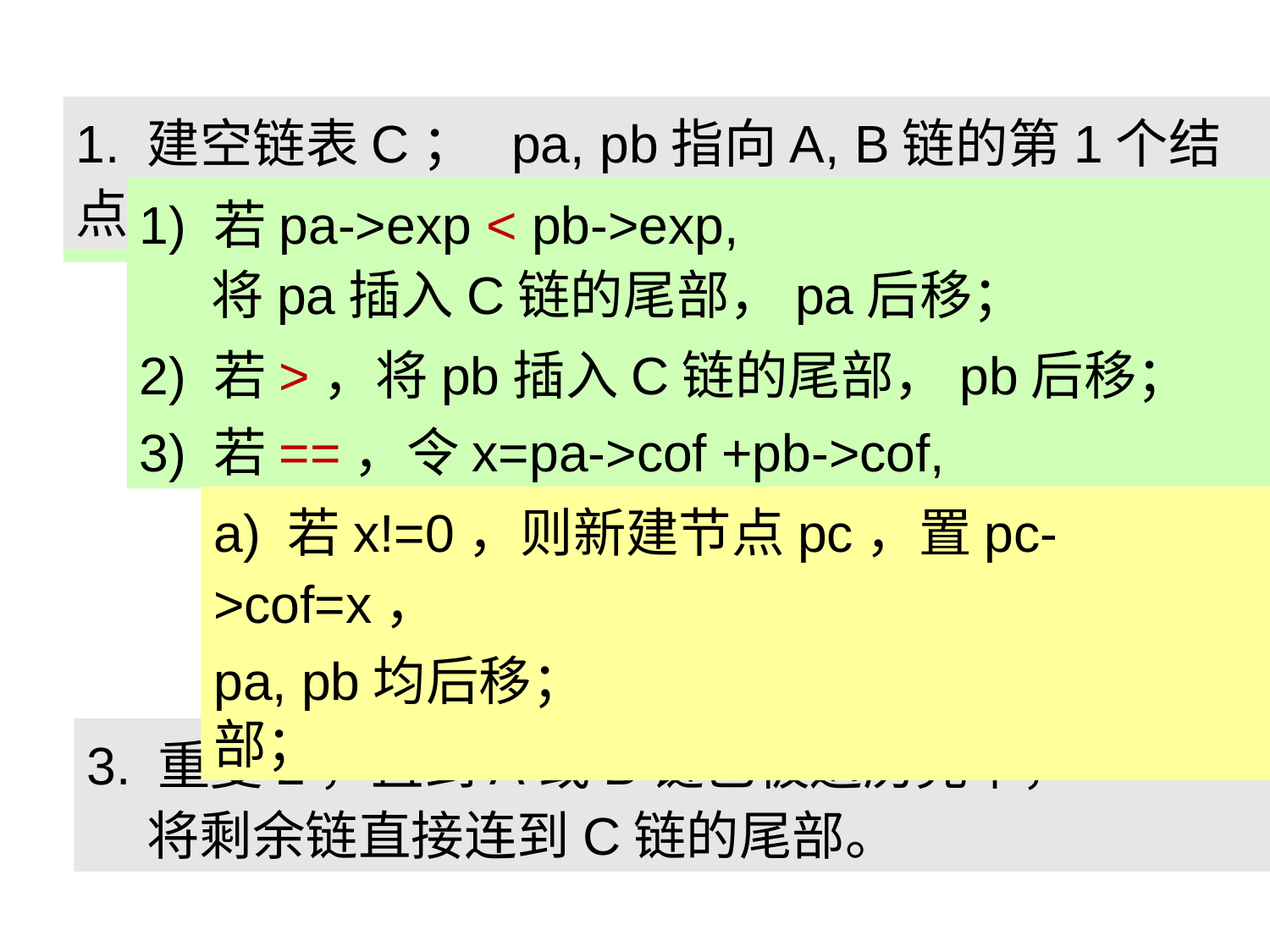

1. 建空链表C；  pa, pb指向A, B链的第1个结点；
1) 若pa->exp < pb->exp,
     将pa插入C链的尾部，pa后移；
2.
2) 若>，将pb插入C链的尾部，pb后移；
3) 若==，令x=pa->cof +pb->cof,
a) 若x!=0，则新建节点pc，置pc->cof=x，
    pc->exp=pa->exp，将pc插入C链尾部；
pa, pb均后移；
3. 重复2，直到A或B链已被遍历完毕，
    将剩余链直接连到C链的尾部。